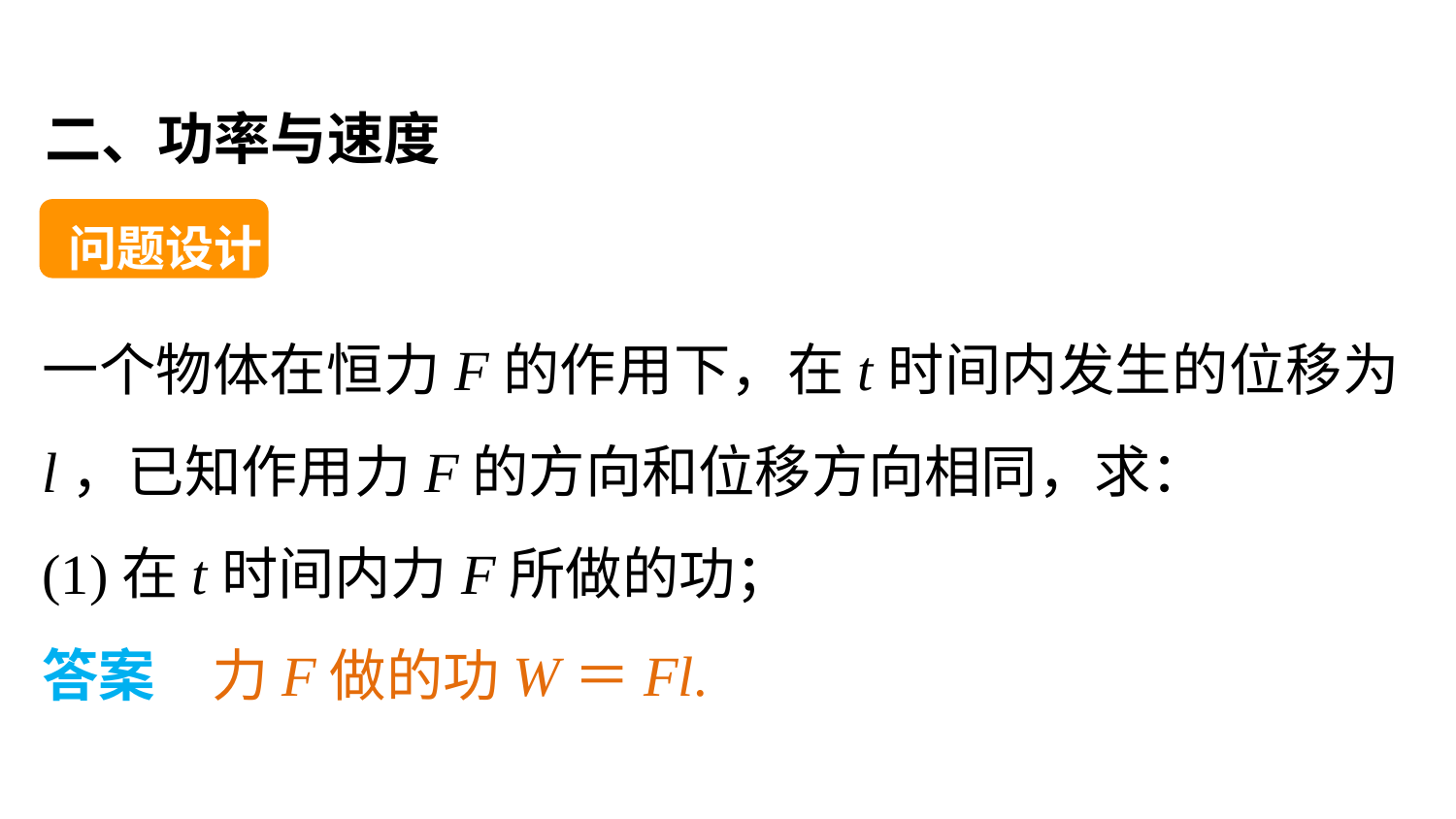

二、功率与速度
 问题设计
一个物体在恒力F的作用下，在t时间内发生的位移为l，已知作用力F的方向和位移方向相同，求：
(1)在t时间内力F所做的功；
答案　力F做的功W＝Fl.